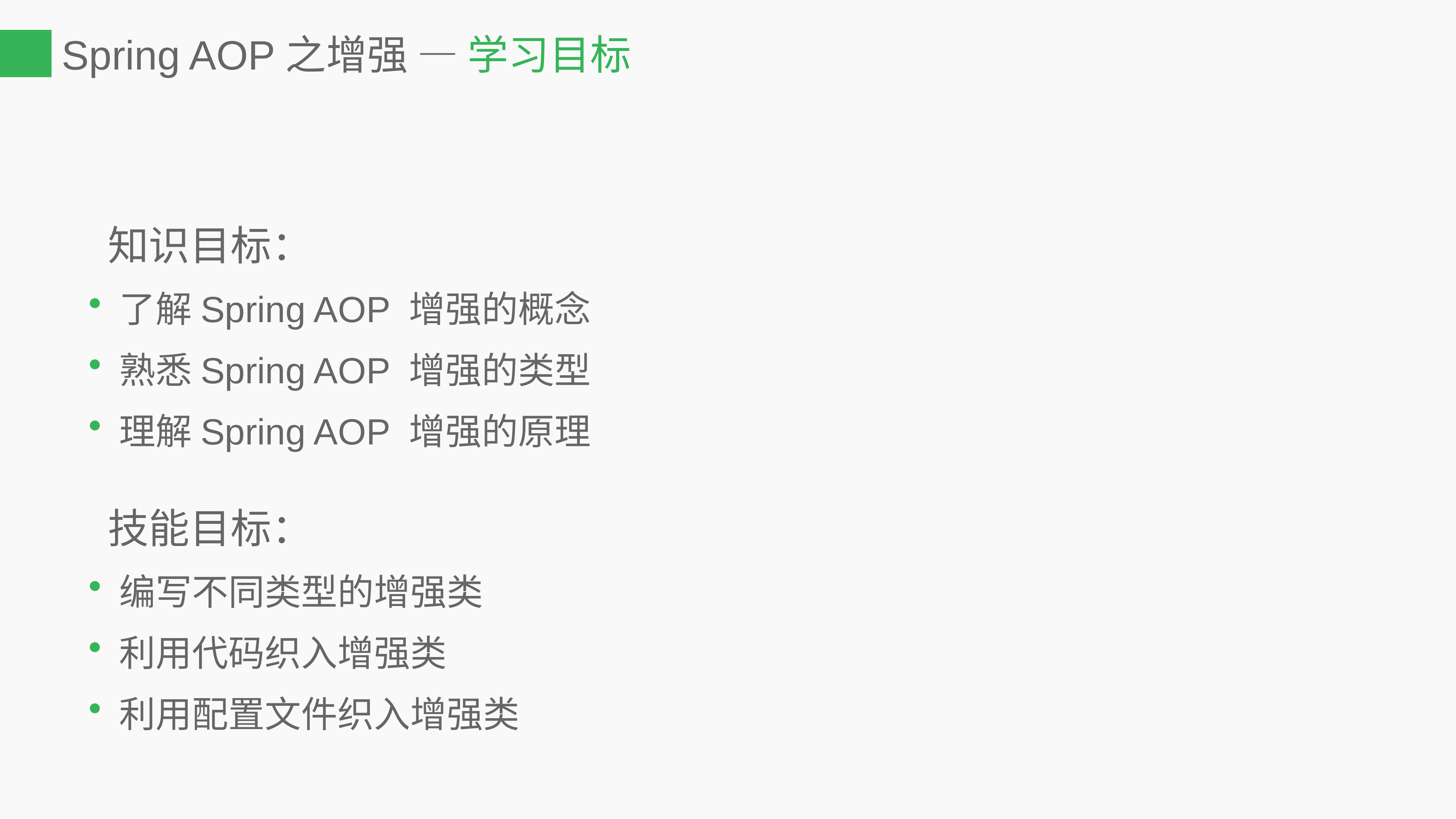

# Spring AOP之增强 — 学习目标
 知识目标：
了解Spring AOP 增强的概念
熟悉Spring AOP 增强的类型
理解Spring AOP 增强的原理
 技能目标：
编写不同类型的增强类
利用代码织入增强类
利用配置文件织入增强类